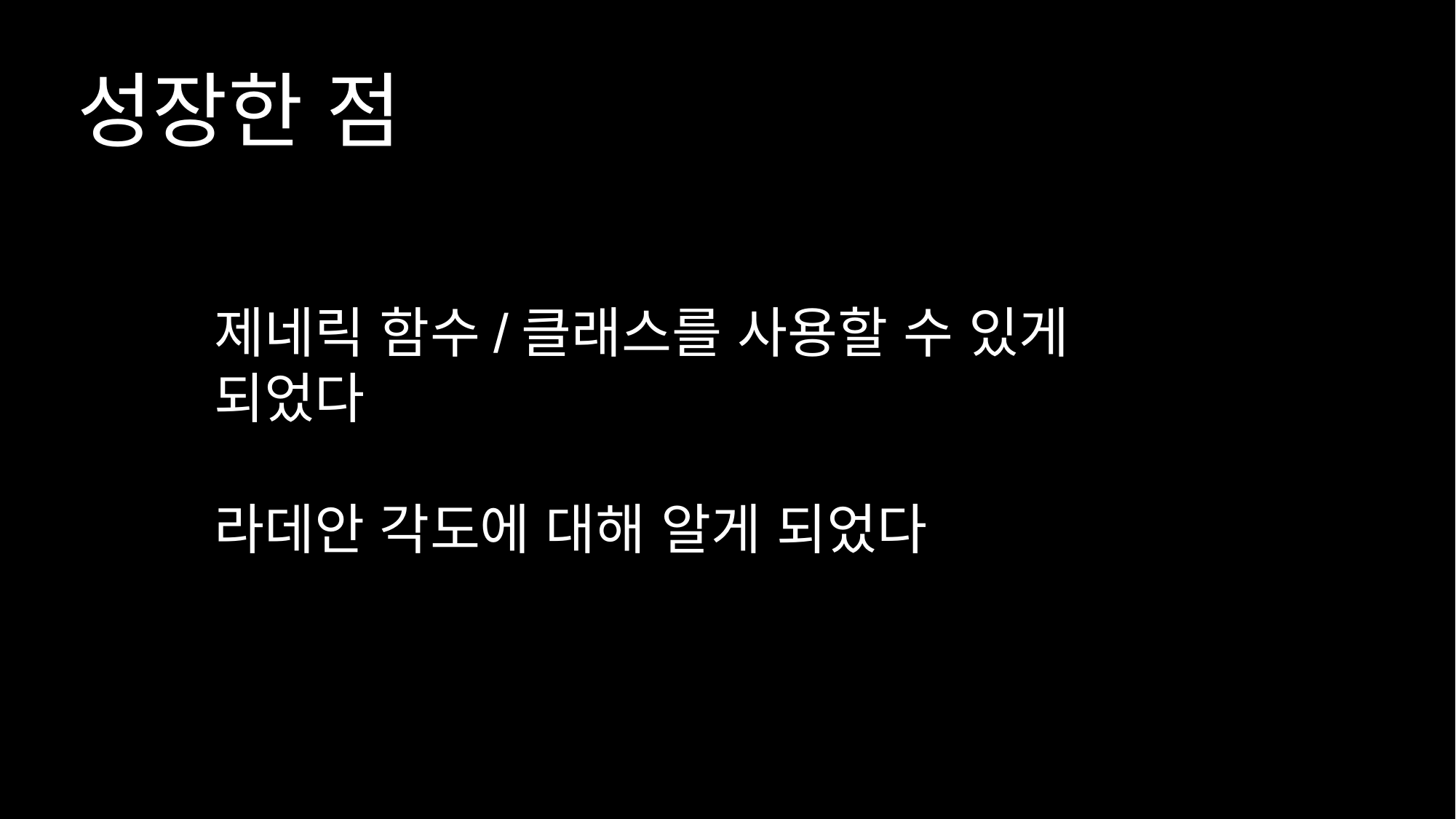

성장한 점
제네릭 함수/클래스를 사용할 수 있게 되었다

라데안 각도에 대해 알게 되었다